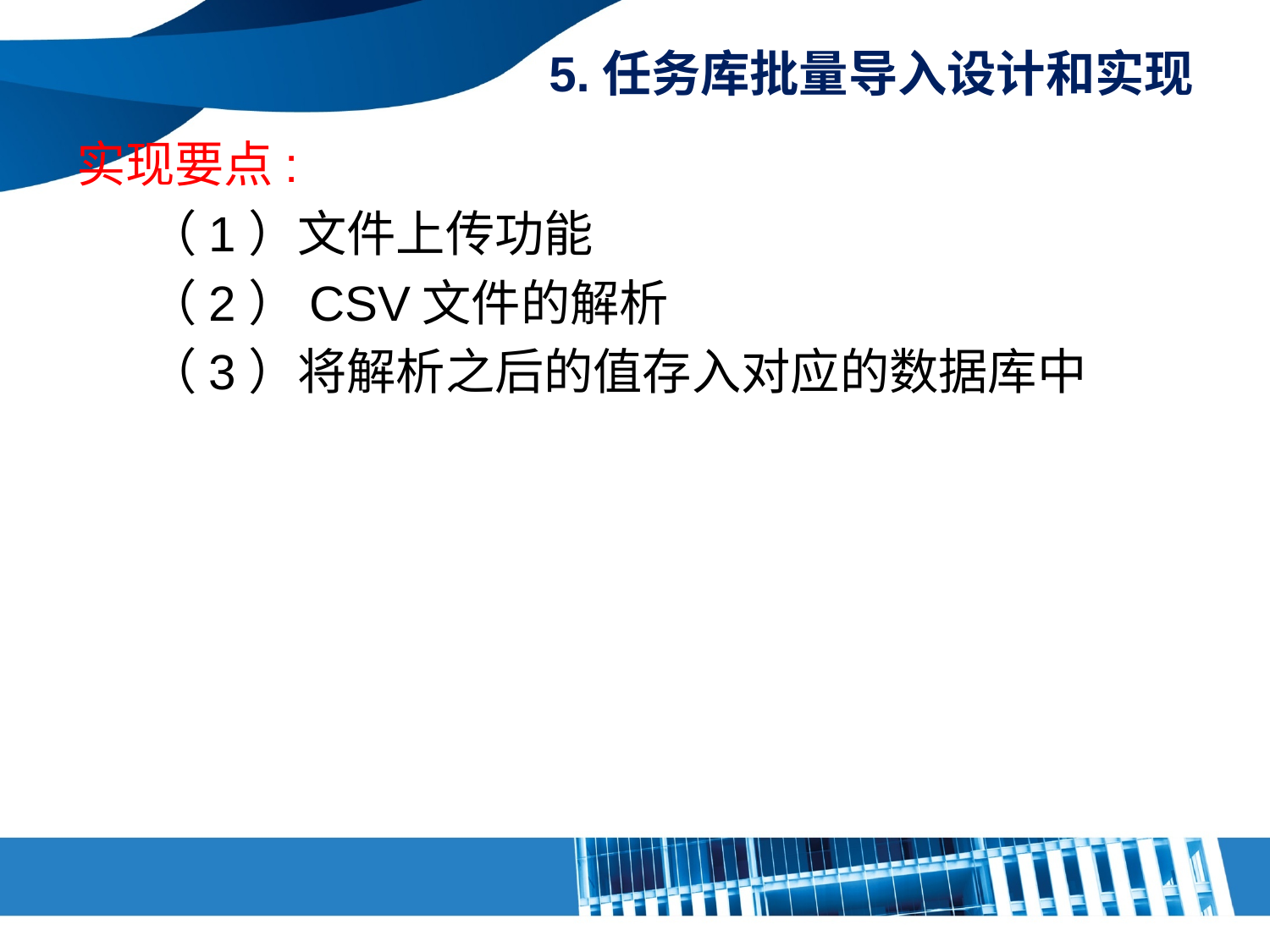

# 5.任务库批量导入设计和实现
实现要点:
	（1）文件上传功能
	（2）CSV文件的解析
	（3）将解析之后的值存入对应的数据库中